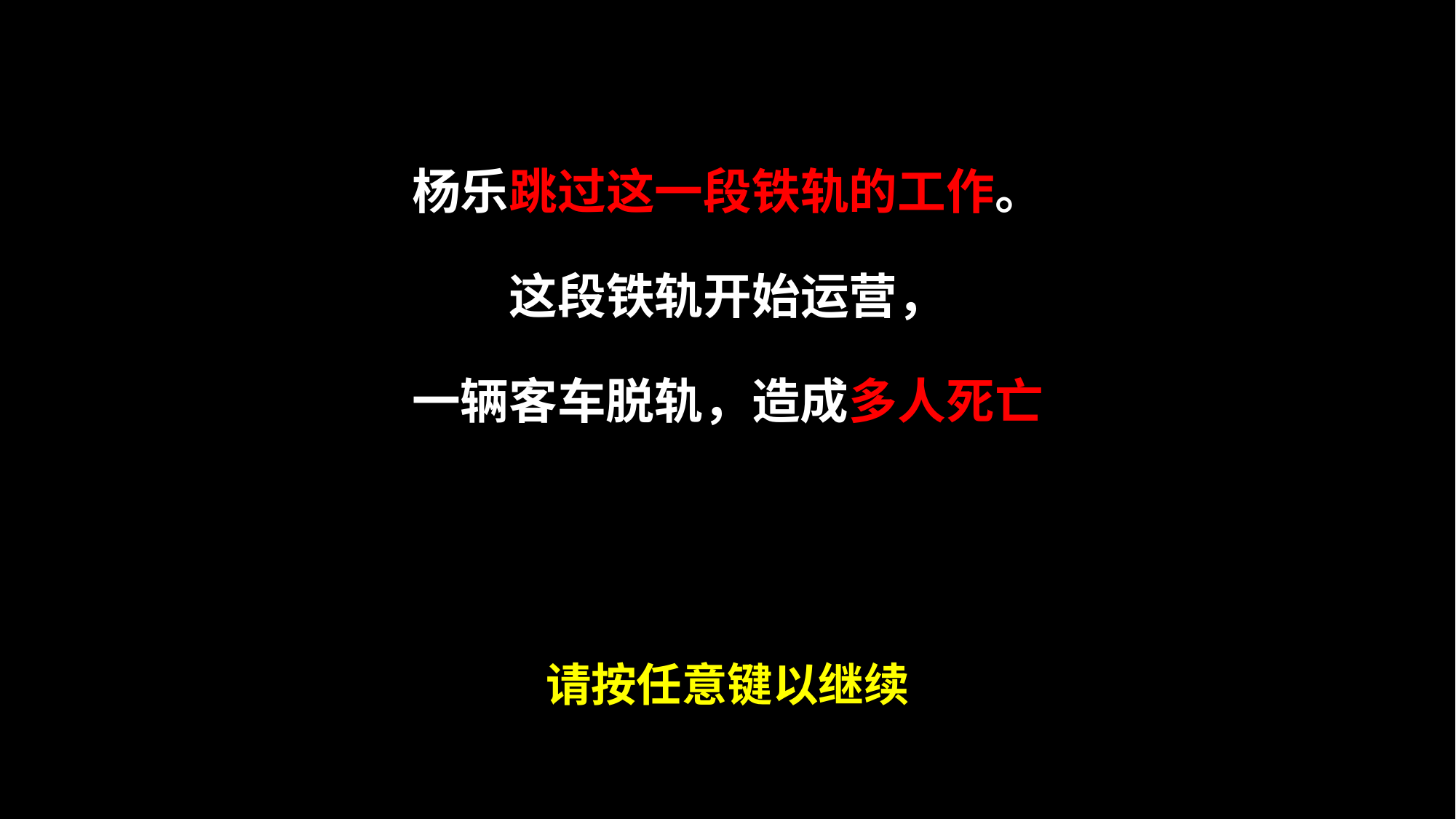

# 杨乐跳过这一段铁轨的工作。 这段铁轨开始运营， 一辆客车脱轨，造成多人死亡
请按任意键以继续